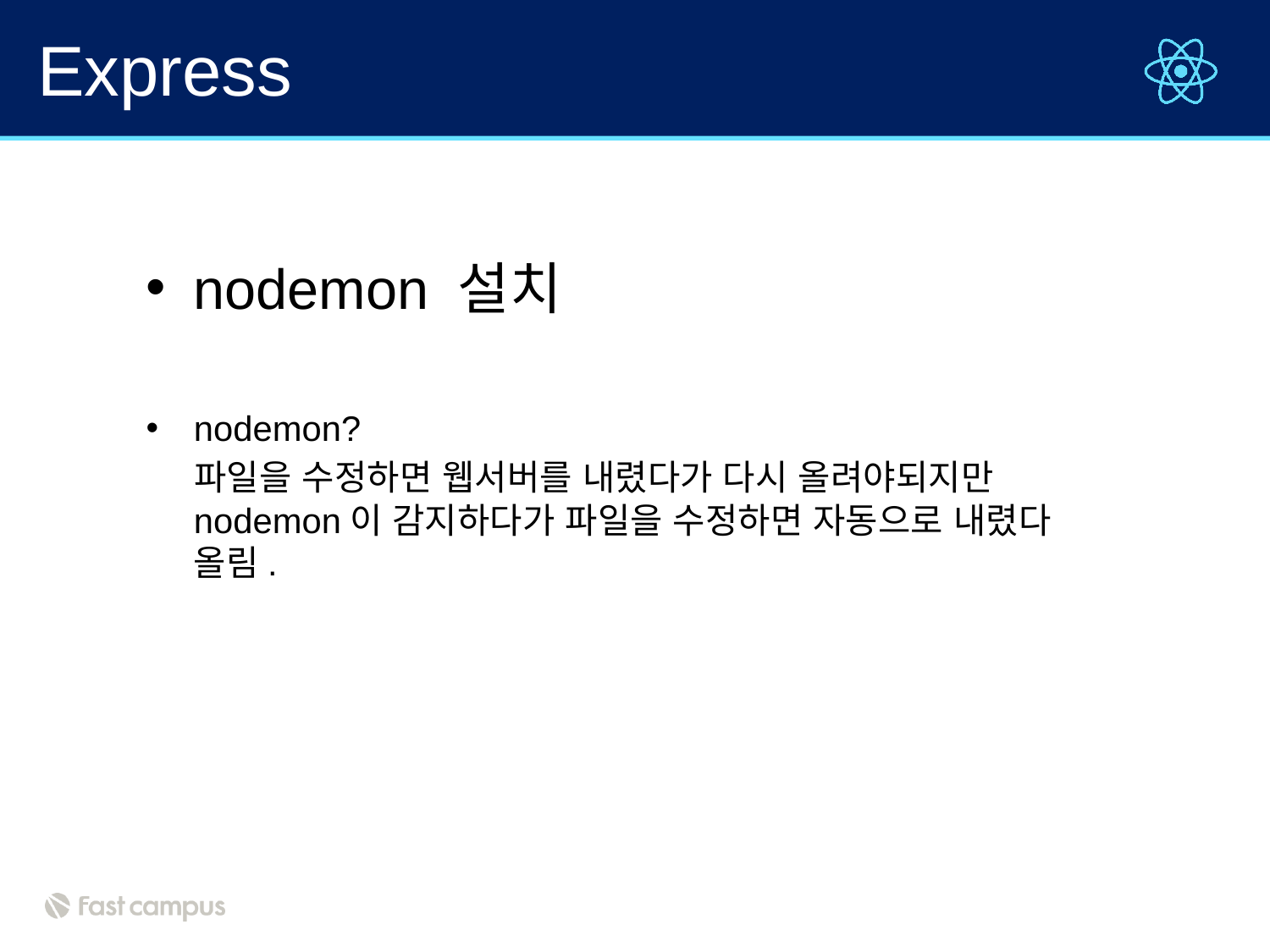

# Express
nodemon 설치

nodemon?
    파일을 수정하면 웹서버를 내렸다가 다시 올려야되지만 nodemon이 감지하다가 파일을 수정하면 자동으로 내렸다 올림.